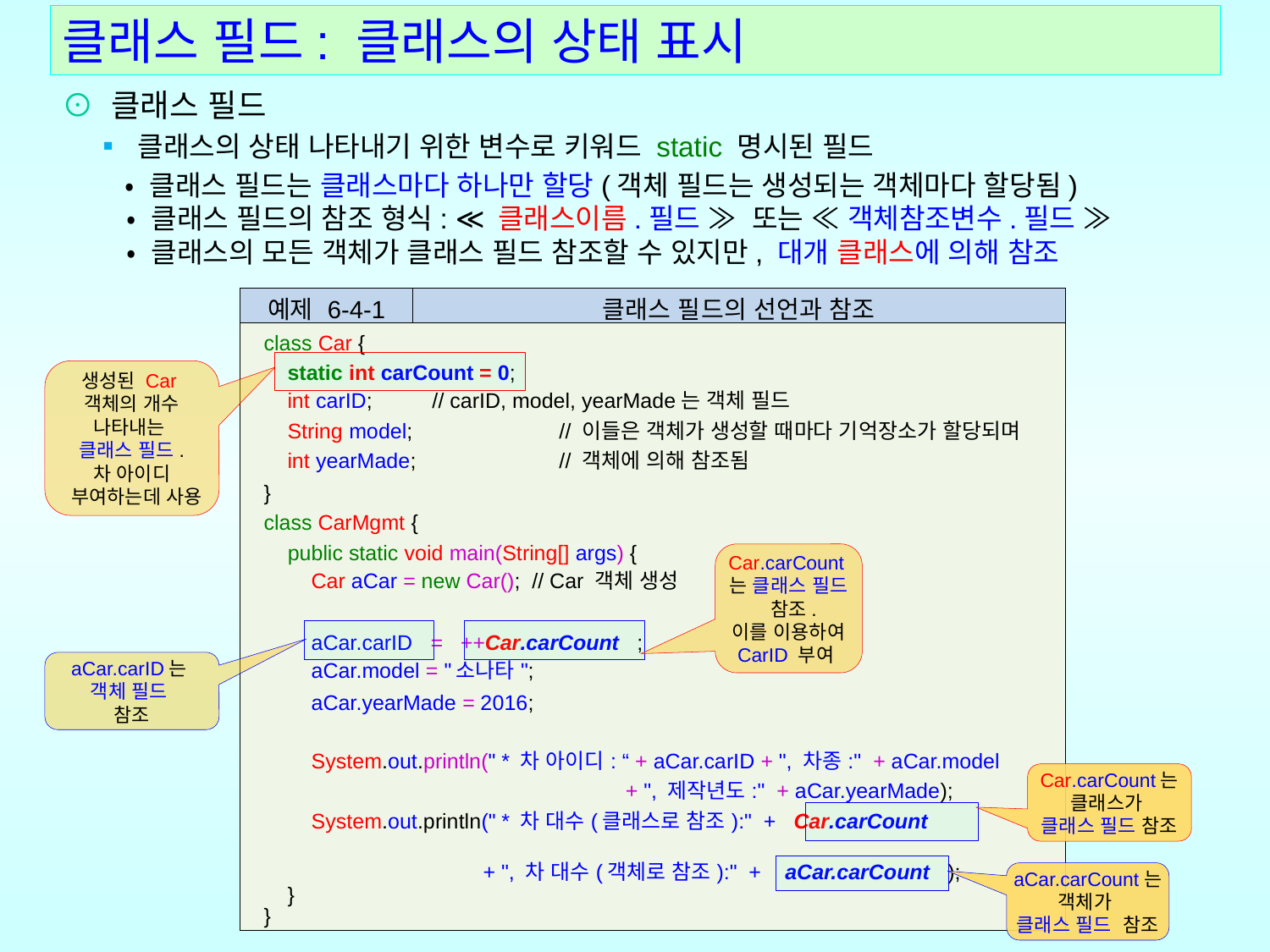

# 클래스 필드: 클래스의 상태 표시
⊙ 클래스 필드
    ▪ 클래스의 상태 나타내기 위한 변수로 키워드 static 명시된 필드
        • 클래스 필드는 클래스마다 하나만 할당(객체 필드는 생성되는 객체마다 할당됨)
        • 클래스 필드의 참조 형식: ≪ 클래스이름.필드 ≫  또는 ≪ 객체참조변수.필드 ≫
        • 클래스의 모든 객체가 클래스 필드 참조할 수 있지만, 대개 클래스에 의해 참조
| 예제 6-4-1 | 클래스 필드의 선언과 참조 |
| --- | --- |
| class Car { static int carCount = 0; int carID; // carID, model, yearMade는 객체 필드 String model; // 이들은 객체가 생성할 때마다 기억장소가 할당되며 int yearMade; // 객체에 의해 참조됨 } class CarMgmt { public static void main(String[] args) { Car aCar = new Car(); // Car 객체 생성 aCar.carID = ++Car.carCount ; aCar.model = "소나타"; aCar.yearMade = 2016; System.out.println(" \* 차 아이디: “ + aCar.carID + ", 차종:" + aCar.model + ", 제작년도:" + aCar.yearMade); System.out.println(" \* 차 대수(클래스로 참조):" + Car.carCount + ", 차 대수(객체로 참조):" + aCar.carCount ); } } |  |

생성된 Car
객체의 개수
나타내는
클래스 필드.
차 아이디
 부여하는데 사용
Car.carCount는 클래스 필드
 참조.
이를 이용하여 CarID 부여

aCar.carID는
객체 필드
참조
Car.carCount는 클래스가
클래스 필드 참조

aCar.carCount는 객체가
클래스 필드  참조